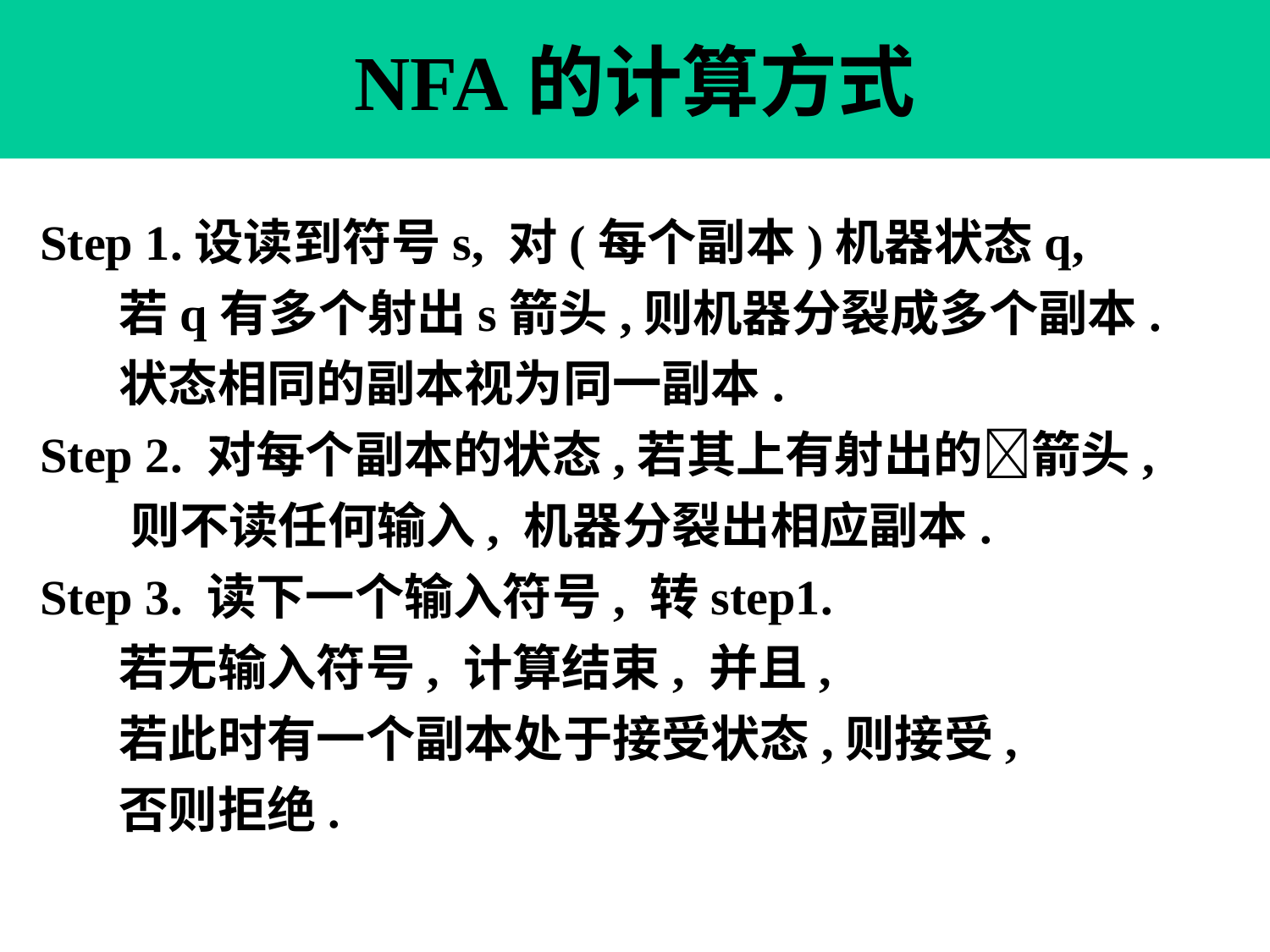

# NFA的计算方式
Step 1.设读到符号s, 对(每个副本)机器状态q,
      若q有多个射出s箭头,则机器分裂成多个副本.
      状态相同的副本视为同一副本.
Step 2. 对每个副本的状态,若其上有射出的ε箭头,
       则不读任何输入, 机器分裂出相应副本.
Step 3. 读下一个输入符号, 转step1.
      若无输入符号, 计算结束, 并且,
      若此时有一个副本处于接受状态,则接受,
      否则拒绝.